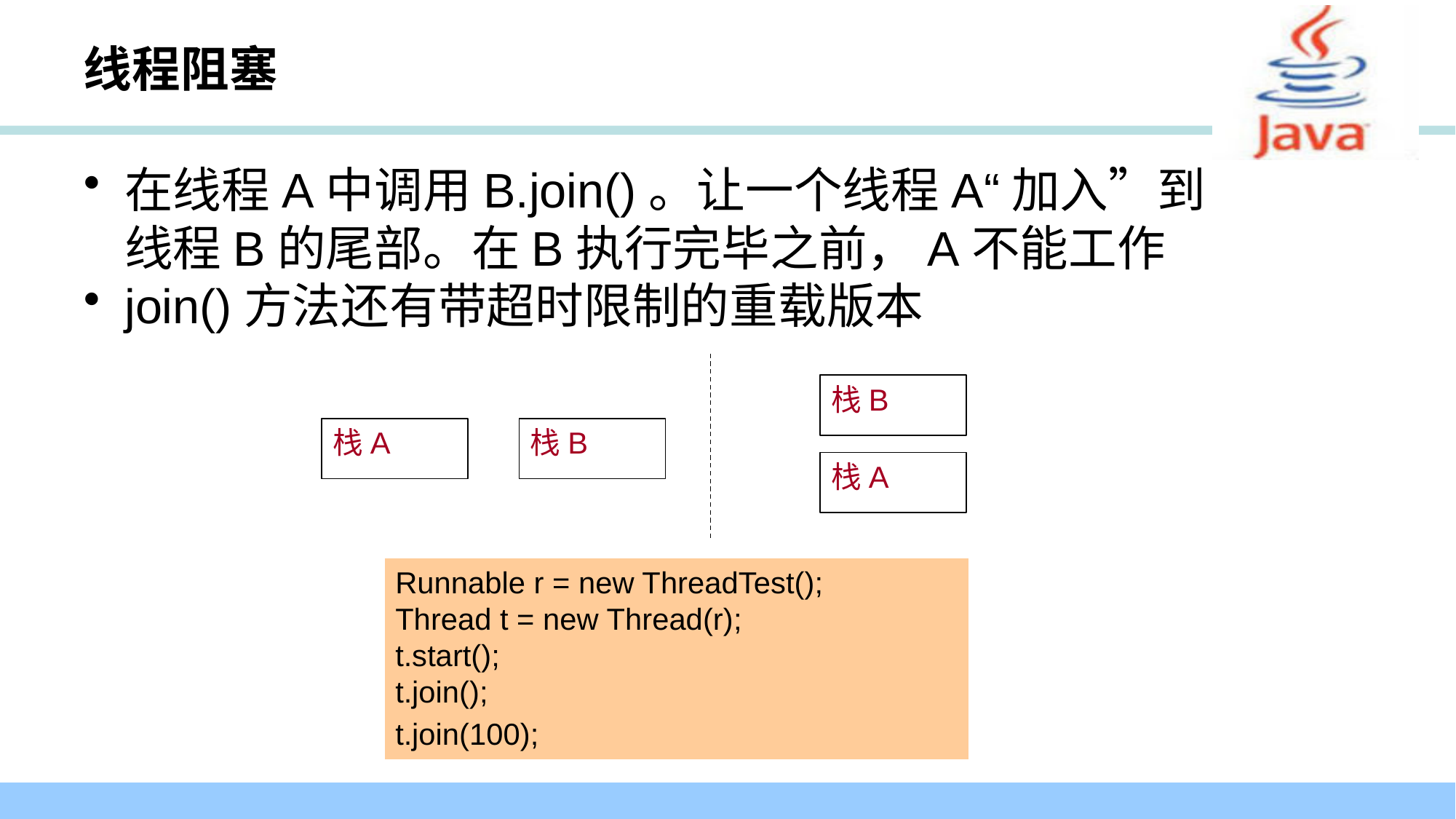

# 线程阻塞
在线程A中调用B.join()。让一个线程A“加入”到线程B的尾部。在B执行完毕之前，A不能工作
join()方法还有带超时限制的重载版本
栈B
栈A
栈B
栈A
Runnable r = new ThreadTest();
Thread t = new Thread(r);
t.start();
t.join();
t.join(100);